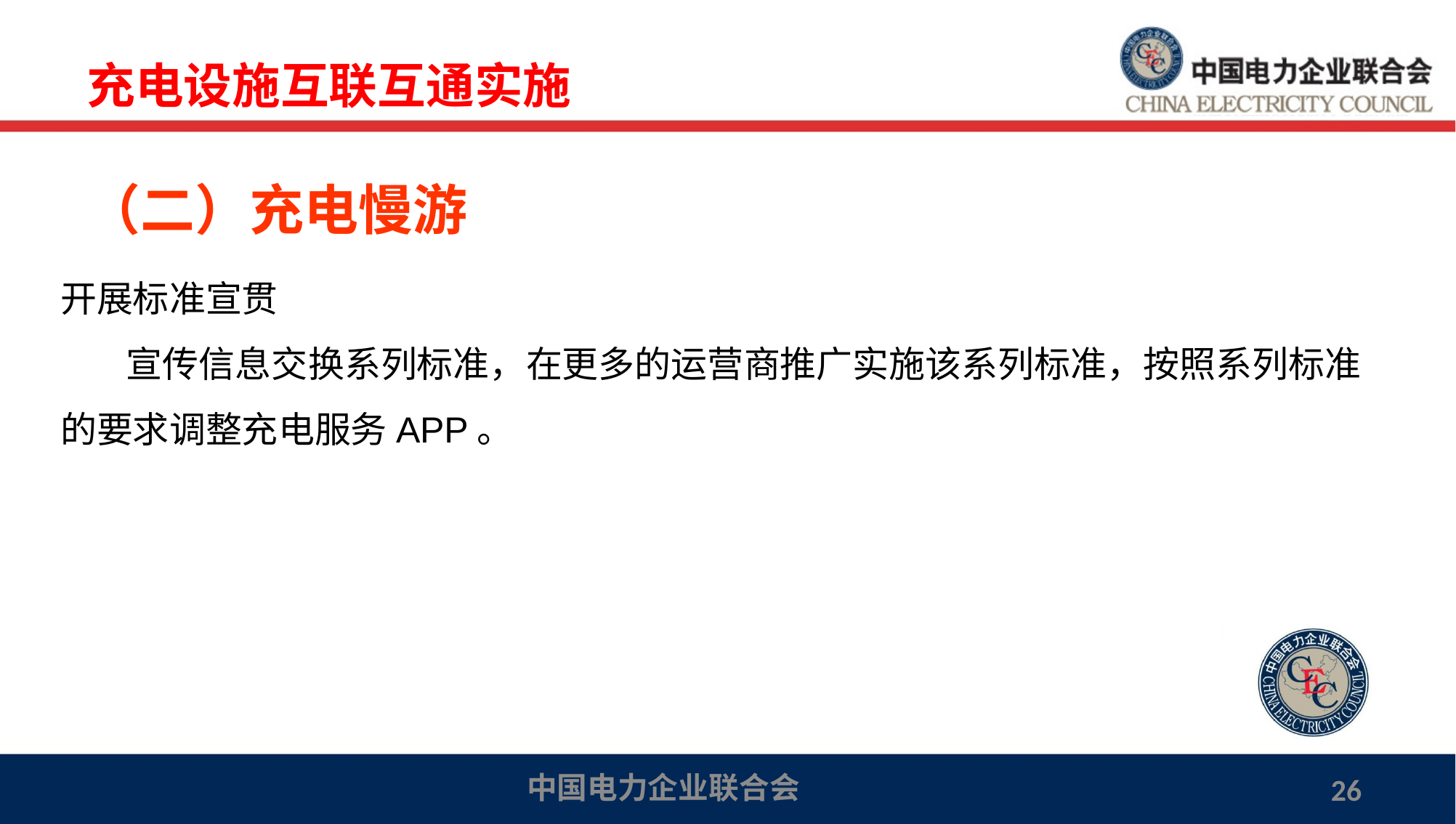

充电设施互联互通实施
 （二）充电慢游
开展标准宣贯
       宣传信息交换系列标准，在更多的运营商推广实施该系列标准，按照系列标准的要求调整充电服务APP。

中国电力企业联合会
26